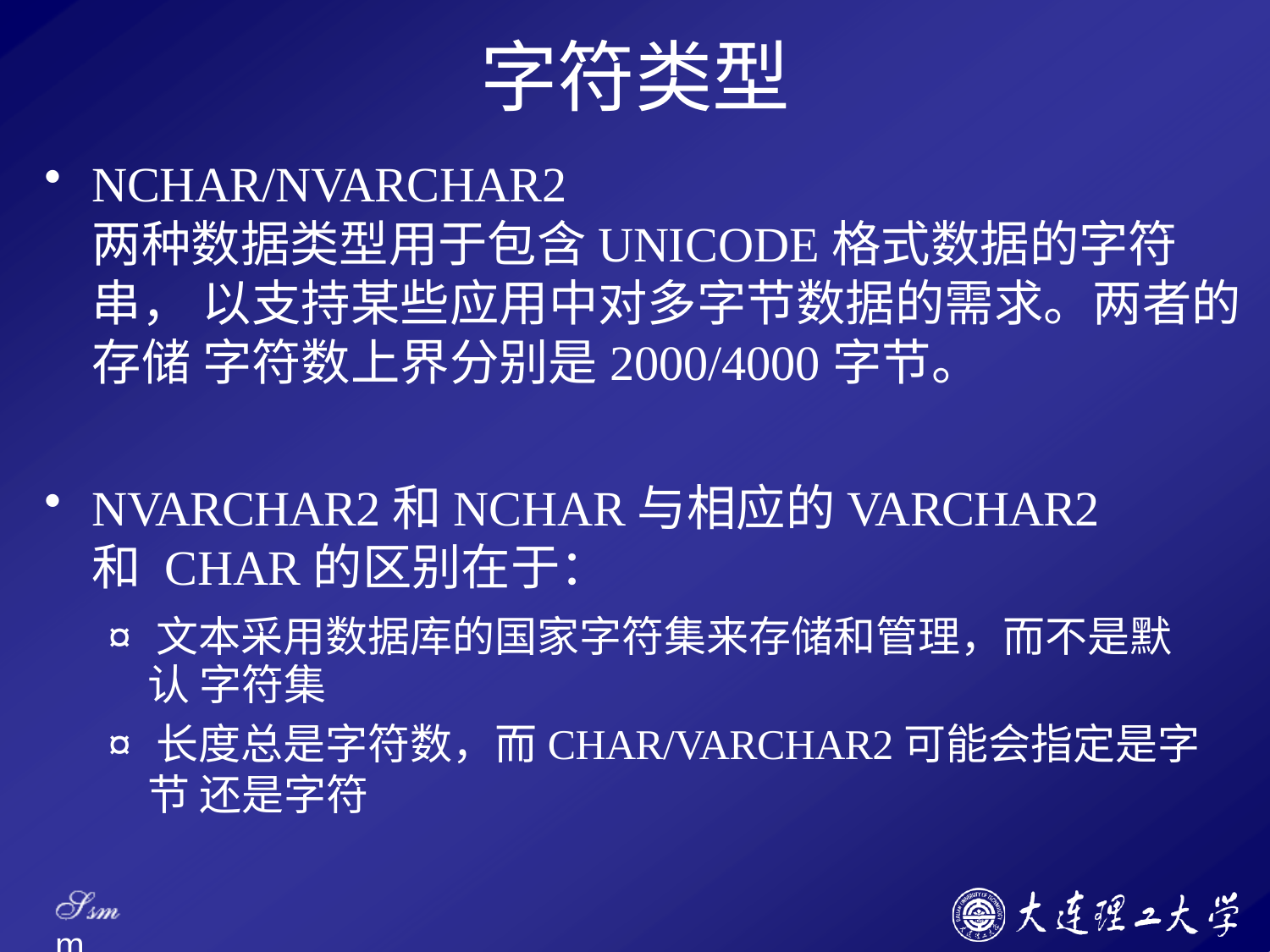

# 字符类型
NCHAR/NVARCHAR2
两种数据类型用于包含UNICODE格式数据的字符串， 以支持某些应用中对多字节数据的需求。两者的存储 字符数上界分别是2000/4000字节。

NVARCHAR2和NCHAR与相应的VARCHAR2和 CHAR的区别在于：
¤ 文本采用数据库的国家字符集来存储和管理，而不是默认 字符集
¤ 长度总是字符数，而CHAR/VARCHAR2可能会指定是字节 还是字符

Ssm